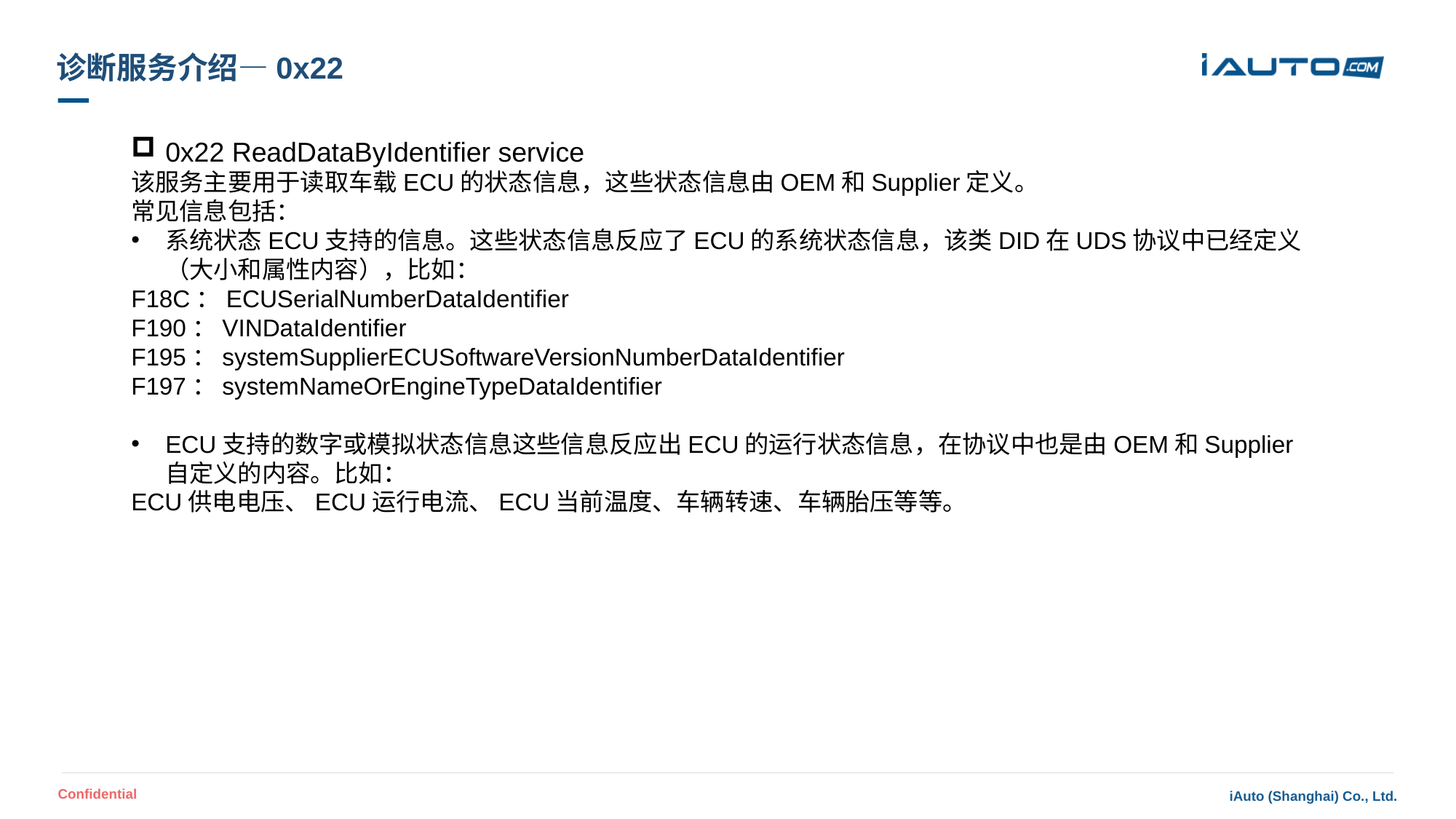

# 诊断服务介绍—0x22
0x22 ReadDataByIdentifier service
该服务主要用于读取车载ECU的状态信息，这些状态信息由OEM和Supplier定义。
常见信息包括：
系统状态ECU支持的信息。这些状态信息反应了ECU的系统状态信息，该类DID在UDS协议中已经定义（大小和属性内容），比如：
F18C：ECUSerialNumberDataIdentifier
F190：VINDataIdentifier
F195：systemSupplierECUSoftwareVersionNumberDataIdentifier
F197：systemNameOrEngineTypeDataIdentifier

ECU支持的数字或模拟状态信息这些信息反应出ECU的运行状态信息，在协议中也是由OEM和Supplier自定义的内容。比如：
ECU供电电压、ECU运行电流、ECU当前温度、车辆转速、车辆胎压等等。